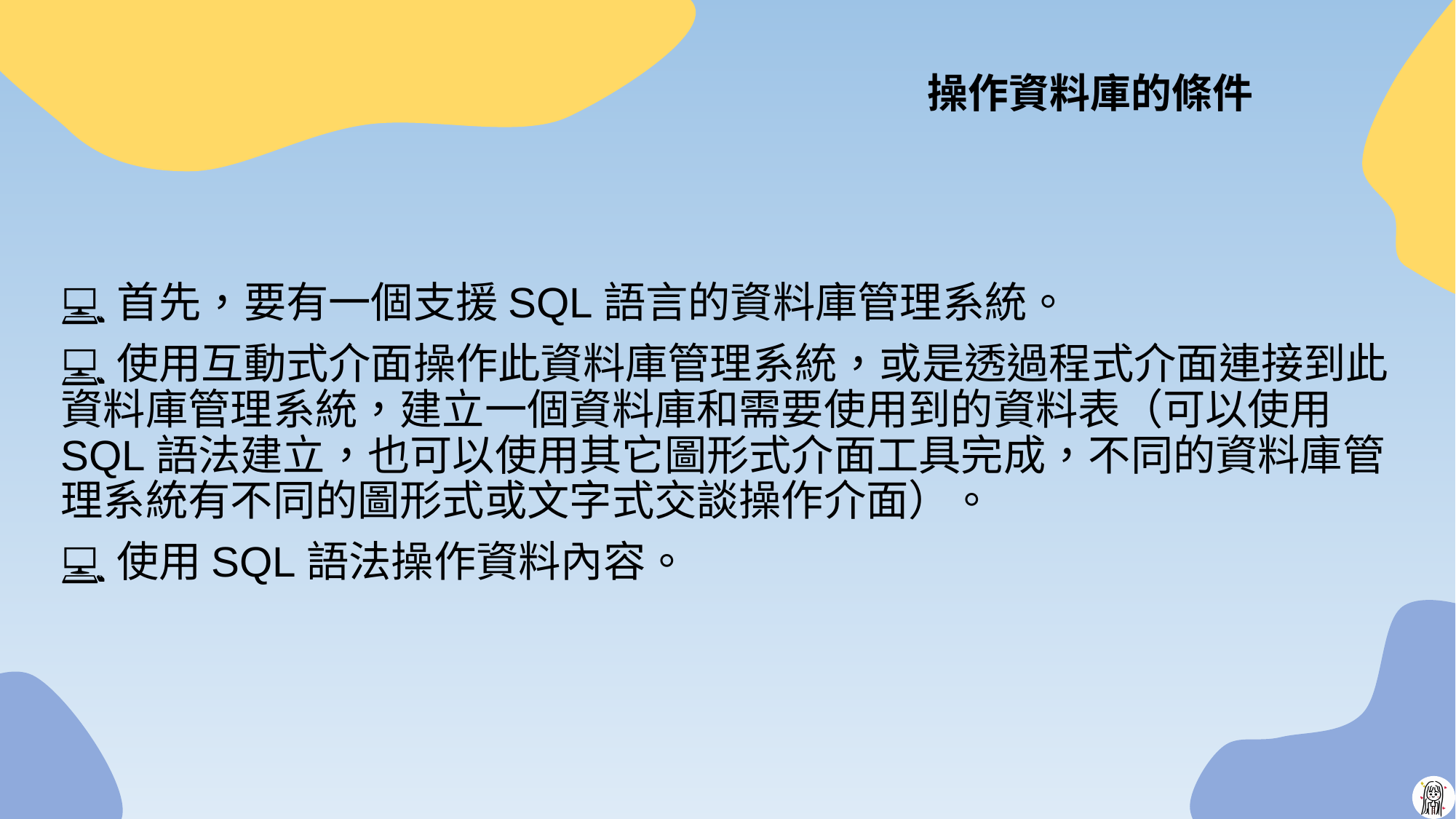

# 操作資料庫的條件
💻首先，要有一個支援SQL語言的資料庫管理系統。
💻使用互動式介面操作此資料庫管理系統，或是透過程式介面連接到此資料庫管理系統，建立一個資料庫和需要使用到的資料表（可以使用SQL語法建立，也可以使用其它圖形式介面工具完成，不同的資料庫管理系統有不同的圖形式或文字式交談操作介面）。
💻使用SQL語法操作資料內容。

6